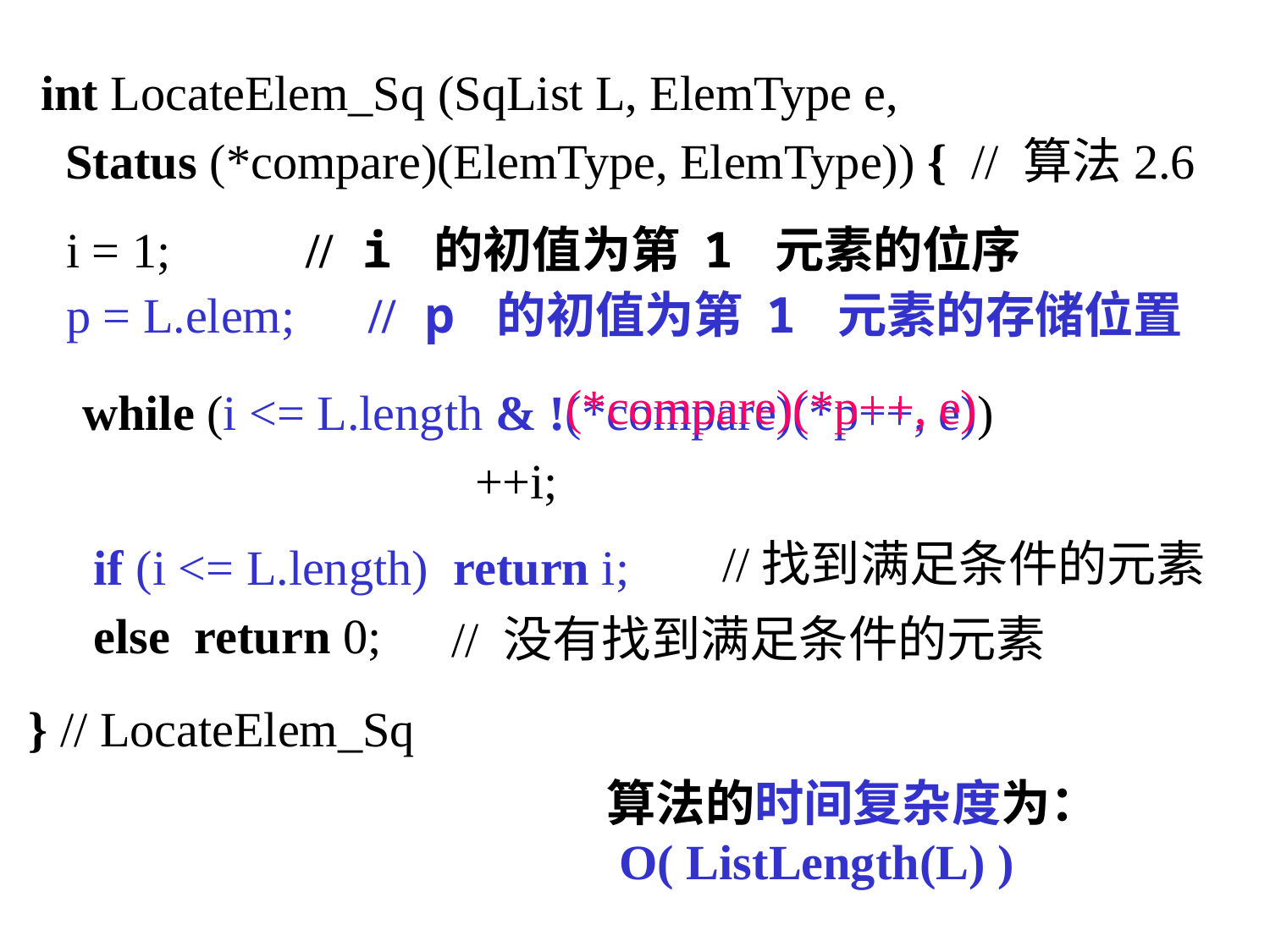

int LocateElem_Sq (SqList L, ElemType e,
   Status (*compare)(ElemType, ElemType)) {  // 算法2.6

} // LocateElem_Sq
i = 1;           // i 的初值为第 1 元素的位序
p = L.elem;      // p 的初值为第 1 元素的存储位置
while (i <= L.length & !(*compare)(*p++, e))
                                ++i;
(*compare)(*p++, e)
if (i <= L.length)  return i;
else  return 0;
//找到满足条件的元素
// 没有找到满足条件的元素
算法的时间复杂度为：
  O( ListLength(L) )